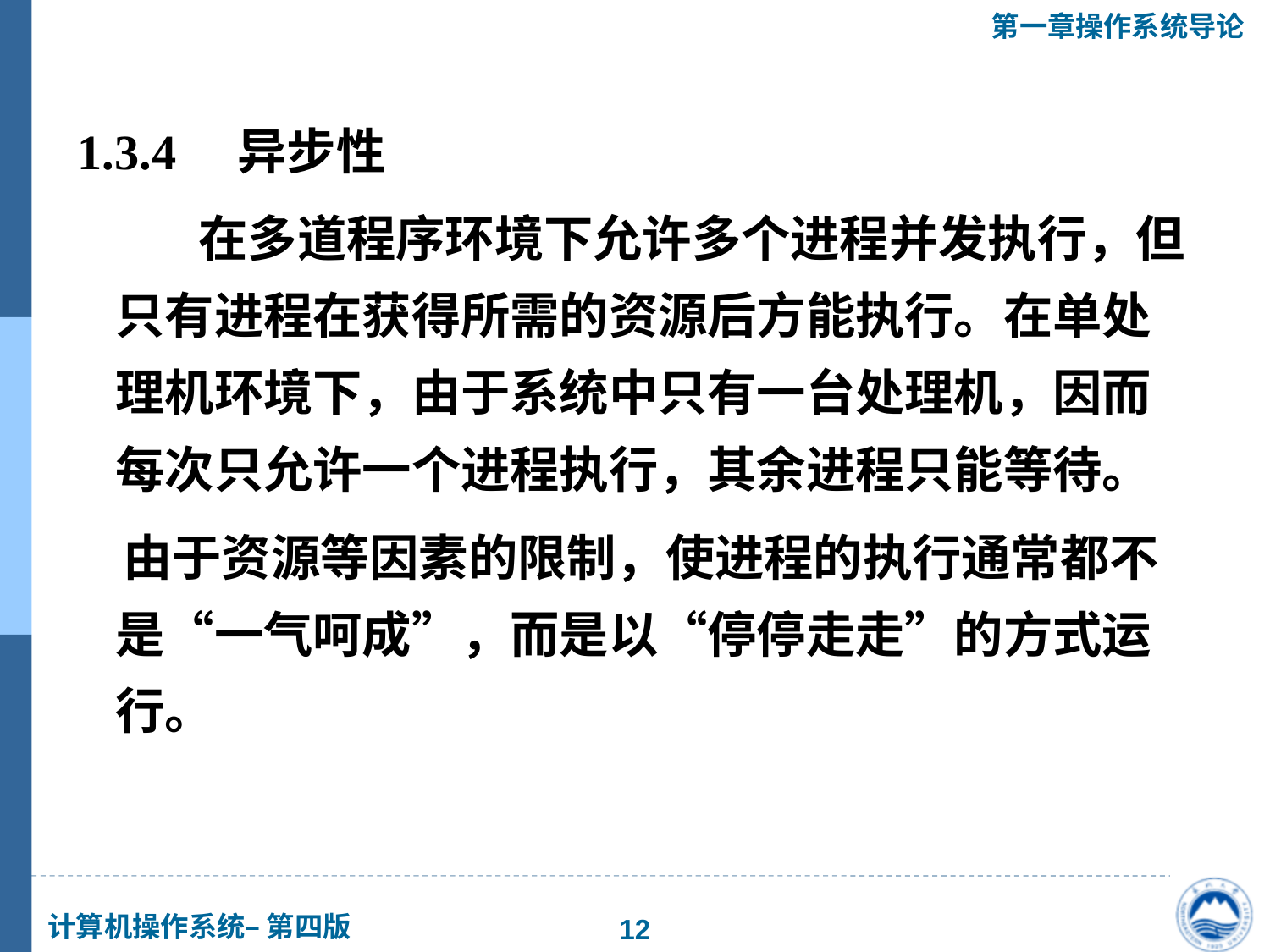

1.3.4　异步性
　　  在多道程序环境下允许多个进程并发执行，但只有进程在获得所需的资源后方能执行。在单处理机环境下，由于系统中只有一台处理机，因而每次只允许一个进程执行，其余进程只能等待。
   由于资源等因素的限制，使进程的执行通常都不是“一气呵成”，而是以“停停走走”的方式运行。